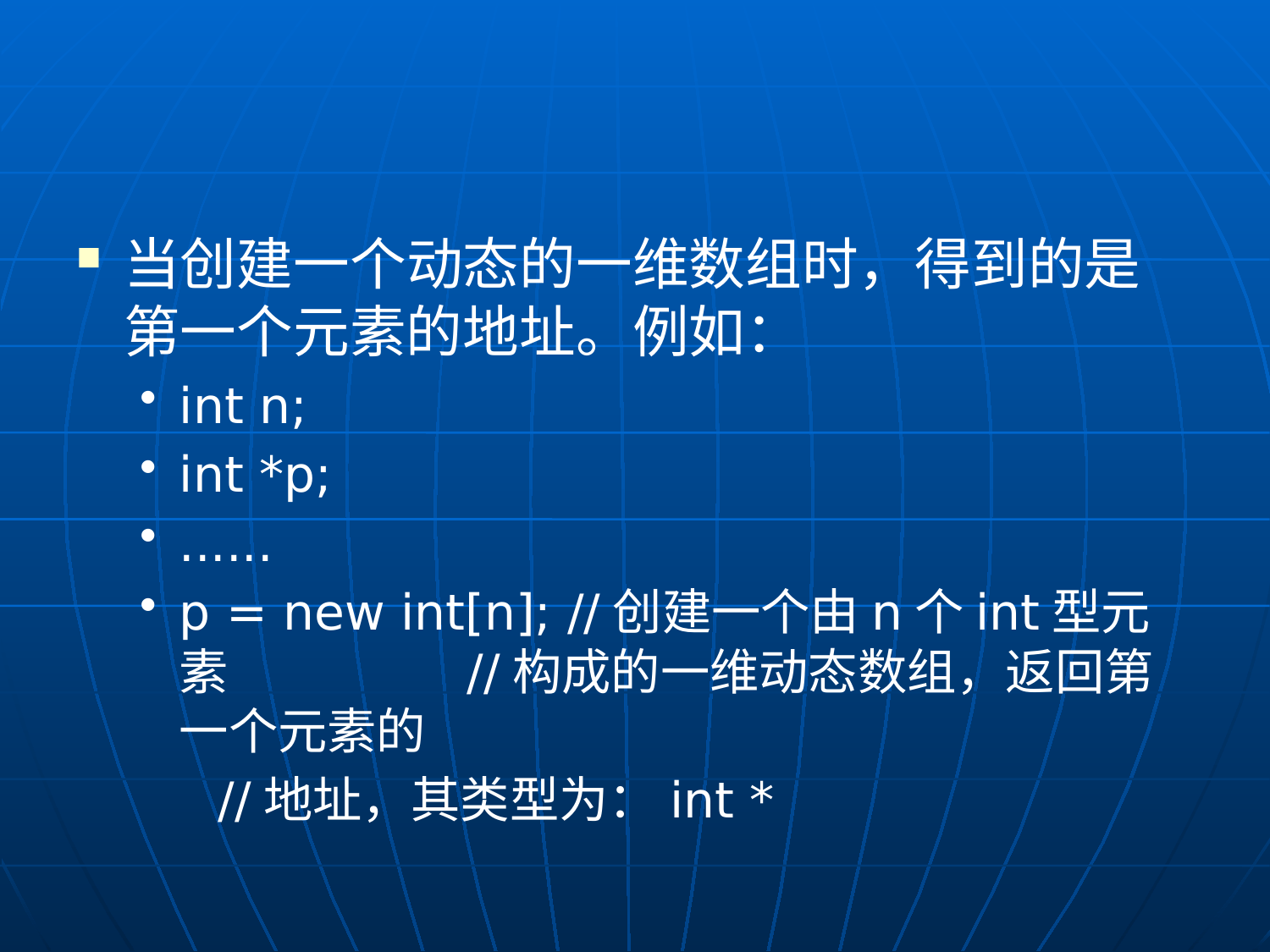

#
当创建一个动态的一维数组时，得到的是第一个元素的地址。例如：
int n;
int *p;
......
p = new int[n]; //创建一个由n个int型元素               	  //构成的一维动态数组，返回第一个元素的
     //地址，其类型为：int *